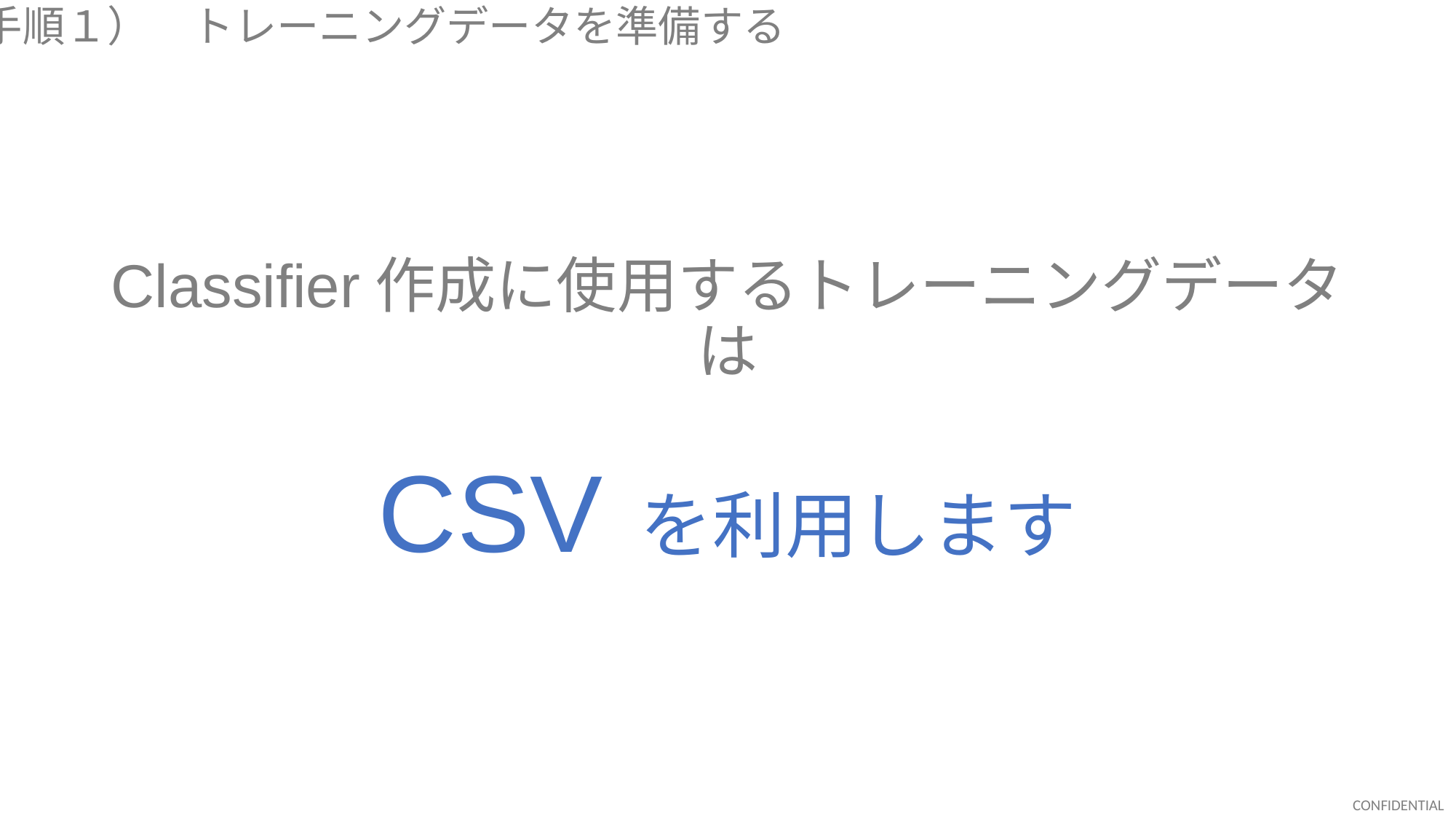

（手順１）　トレーニングデータを準備する
Classifier作成に使用するトレーニングデータは

CSV を利用します
CONFIDENTIAL